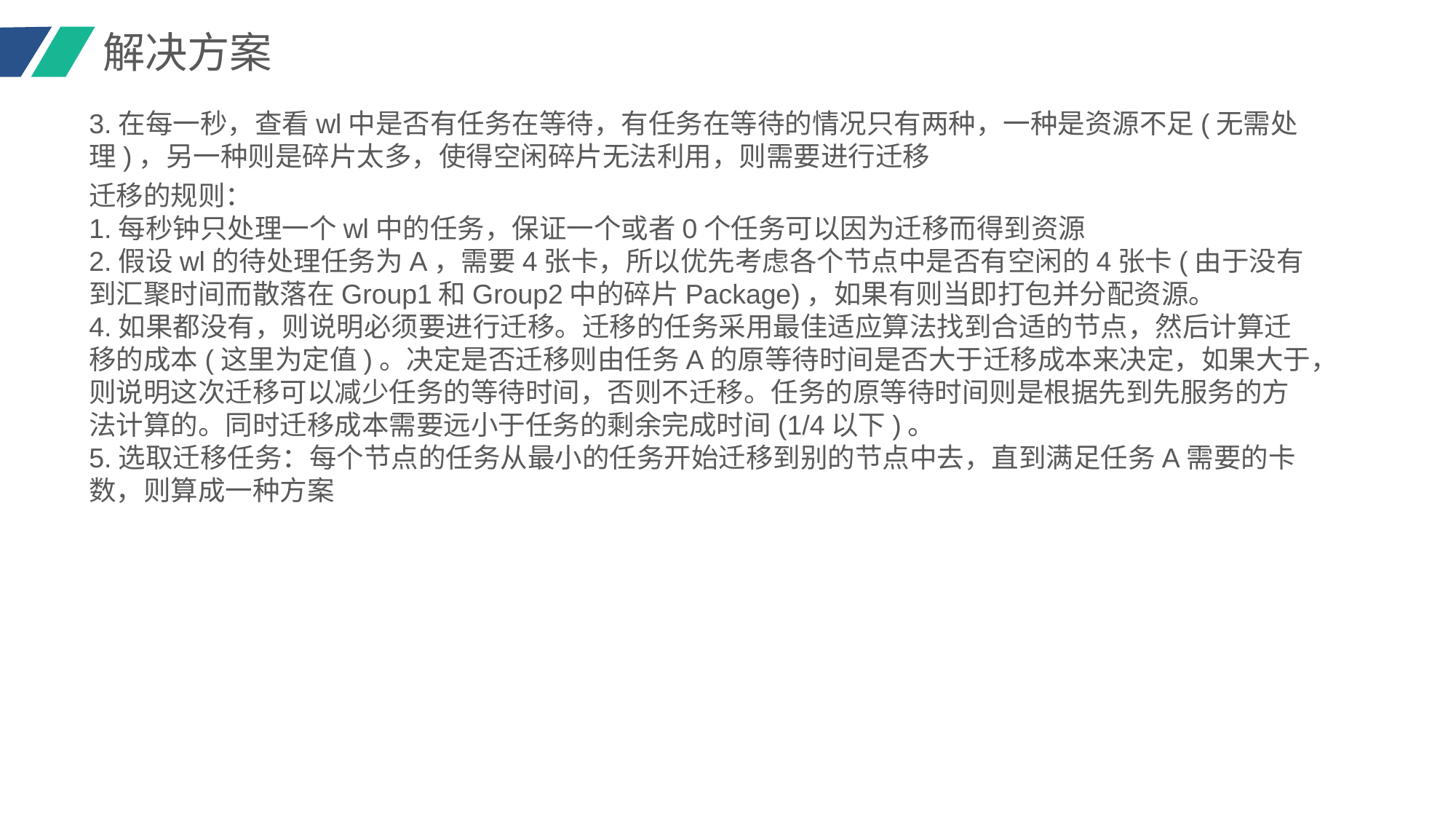

解决方案

3.在每一秒，查看wl中是否有任务在等待，有任务在等待的情况只有两种，一种是资源不足(无需处理)，另一种则是碎片太多，使得空闲碎片无法利用，则需要进行迁移

迁移的规则：
1.每秒钟只处理一个wl中的任务，保证一个或者0个任务可以因为迁移而得到资源
2.假设wl的待处理任务为A，需要4张卡，所以优先考虑各个节点中是否有空闲的4张卡(由于没有到汇聚时间而散落在Group1和Group2中的碎片Package)，如果有则当即打包并分配资源。
4.如果都没有，则说明必须要进行迁移。迁移的任务采用最佳适应算法找到合适的节点，然后计算迁移的成本(这里为定值)。决定是否迁移则由任务A的原等待时间是否大于迁移成本来决定，如果大于，则说明这次迁移可以减少任务的等待时间，否则不迁移。任务的原等待时间则是根据先到先服务的方法计算的。同时迁移成本需要远小于任务的剩余完成时间(1/4以下)。
5.选取迁移任务：每个节点的任务从最小的任务开始迁移到别的节点中去，直到满足任务A需要的卡数，则算成一种方案